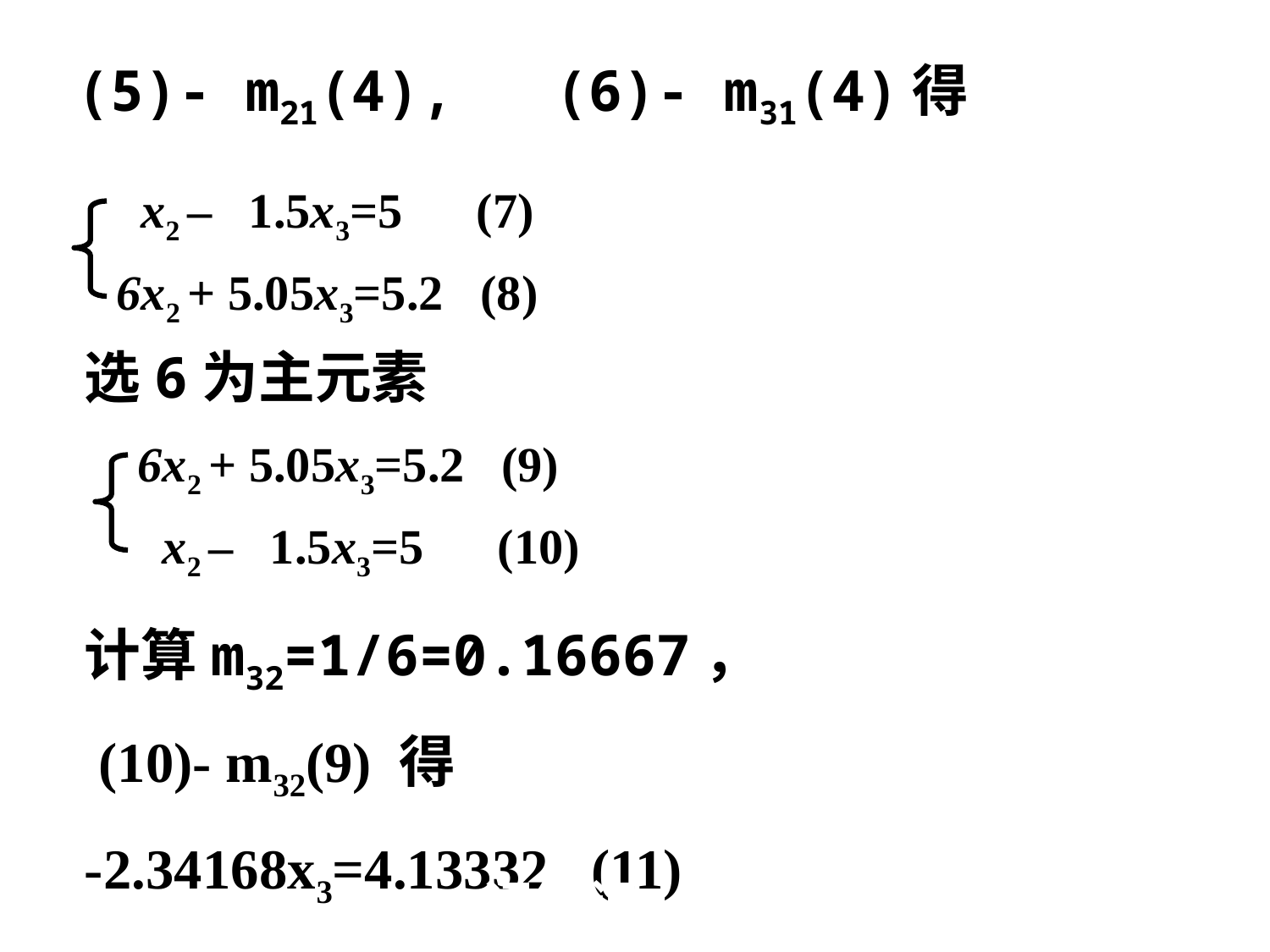

(5)- m21(4),   (6)- m31(4)得
  x2 –   1.5x3=5      (7)
6x2 + 5.05x3=5.2   (8)

选6为主元素
6x2 + 5.05x3=5.2   (9)
  x2 –   1.5x3=5      (10)

计算m32=1/6=0.16667，
 (10)- m32(9) 得
-2.34168x3=4.13332   (11)
记笔记